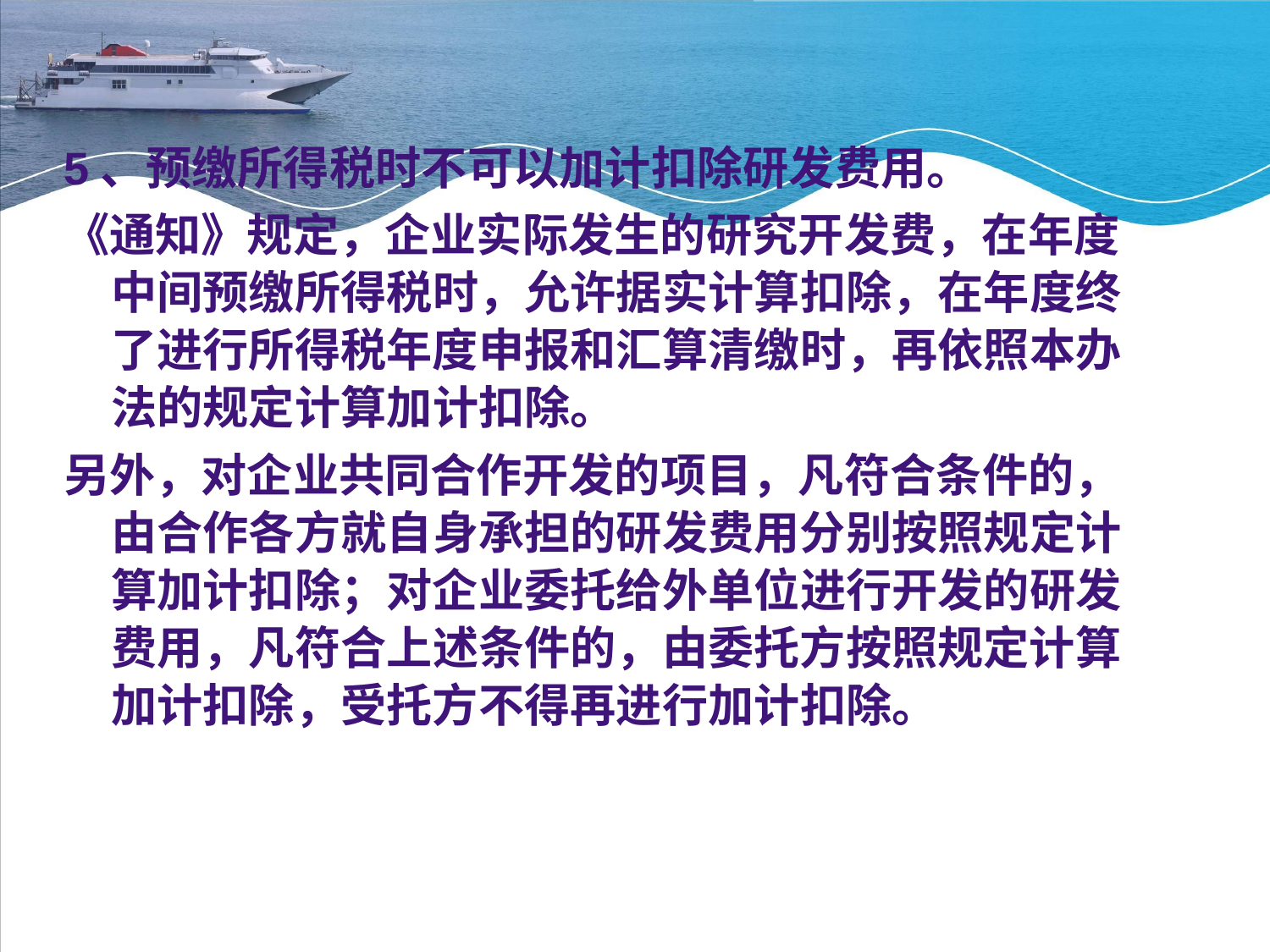

#
5、预缴所得税时不可以加计扣除研发费用。
《通知》规定，企业实际发生的研究开发费，在年度中间预缴所得税时，允许据实计算扣除，在年度终了进行所得税年度申报和汇算清缴时，再依照本办法的规定计算加计扣除。
另外，对企业共同合作开发的项目，凡符合条件的，由合作各方就自身承担的研发费用分别按照规定计算加计扣除；对企业委托给外单位进行开发的研发费用，凡符合上述条件的，由委托方按照规定计算加计扣除，受托方不得再进行加计扣除。